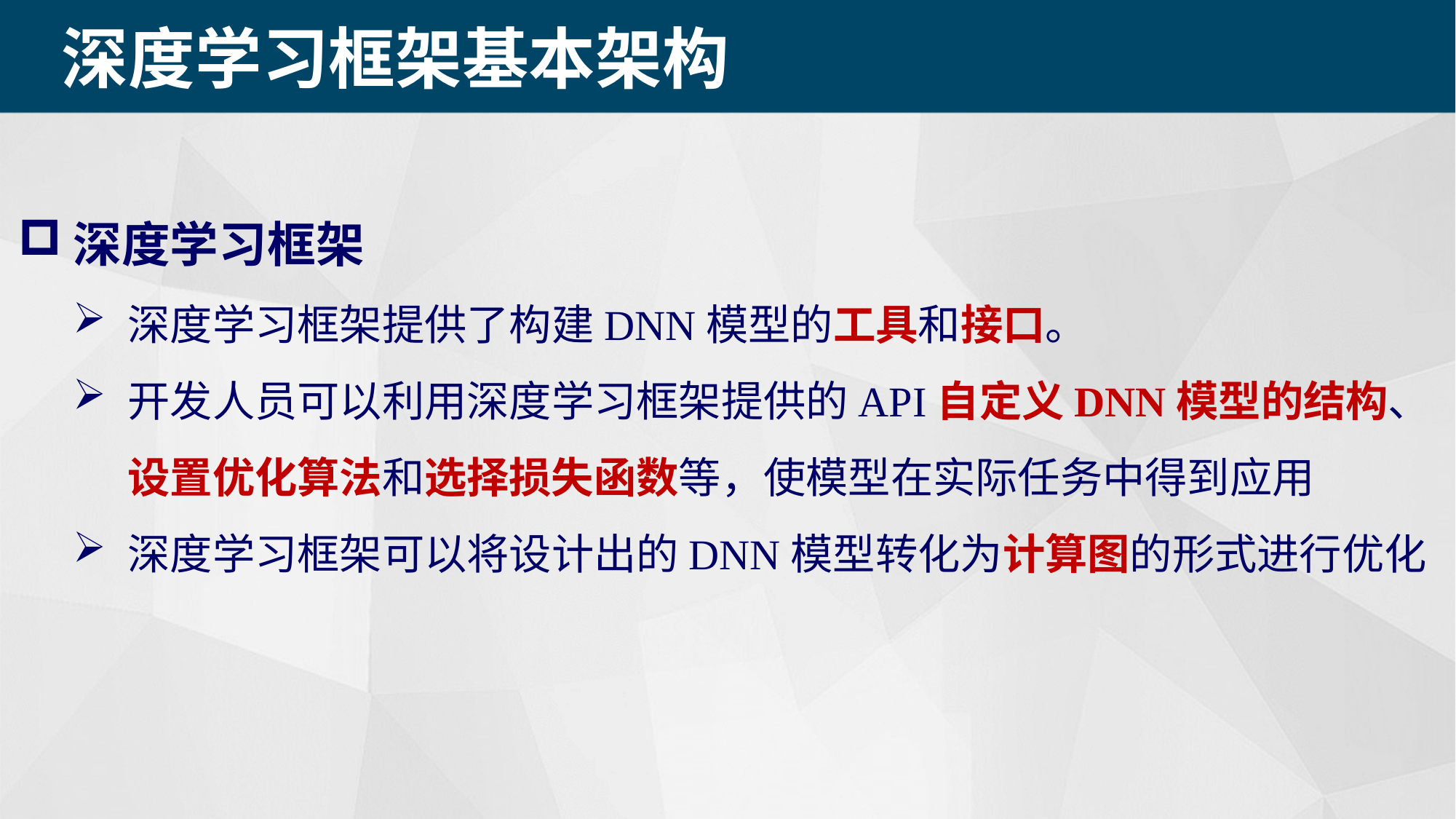

深度学习框架基本架构
深度学习框架
深度学习框架提供了构建DNN模型的工具和接口。
开发人员可以利用深度学习框架提供的API自定义DNN模型的结构、设置优化算法和选择损失函数等，使模型在实际任务中得到应用
深度学习框架可以将设计出的DNN模型转化为计算图的形式进行优化